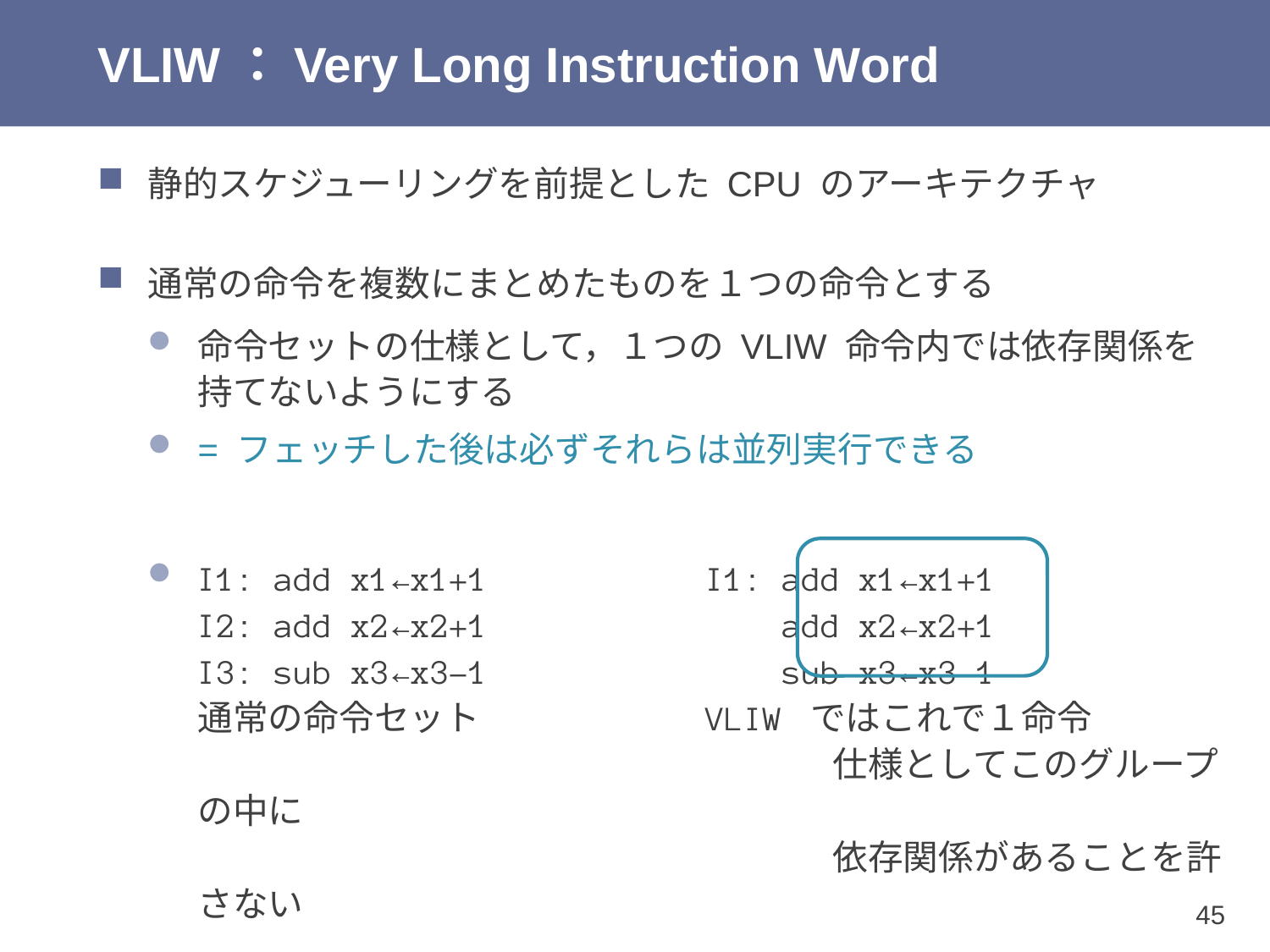

# VLIW：Very Long Instruction Word
静的スケジューリングを前提とした CPU のアーキテクチャ
通常の命令を複数にまとめたものを１つの命令とする
命令セットの仕様として，１つの VLIW 命令内では依存関係を
持てないようにする
= フェッチした後は必ずそれらは並列実行できる

I1: add x1←x1+1		I1: add x1←x1+1
I2: add x2←x2+1		    add x2←x2+1
I3: sub x3←x3-1		    sub x3←x3-1
通常の命令セット		VLIW ではこれで１命令
					仕様としてこのグループの中に
					依存関係があることを許さない